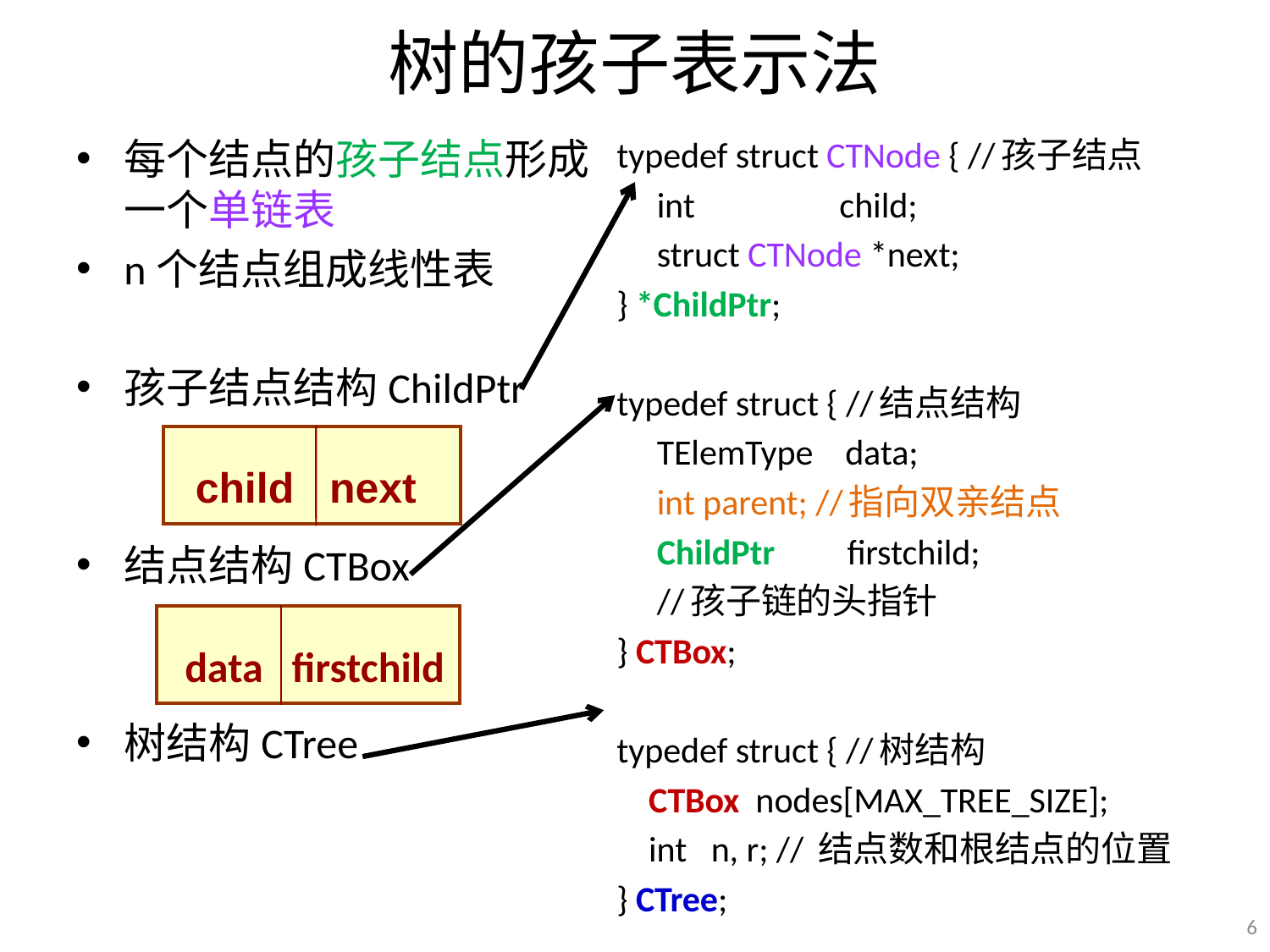

# 树的孩子表示法
每个结点的孩子结点形成一个单链表
n个结点组成线性表

孩子结点结构ChildPtr

结点结构CTBox

树结构CTree
typedef struct CTNode { //孩子结点
     int          	     child;
     struct CTNode *next;
} *ChildPtr;

typedef struct { //结点结构
     TElemType    data;
     int parent; //指向双亲结点
     ChildPtr         firstchild;
     //孩子链的头指针
} CTBox;

typedef struct { //树结构
    CTBox  nodes[MAX_TREE_SIZE];
    int   n, r; // 结点数和根结点的位置
} CTree;

 child   next

 data   firstchild
6